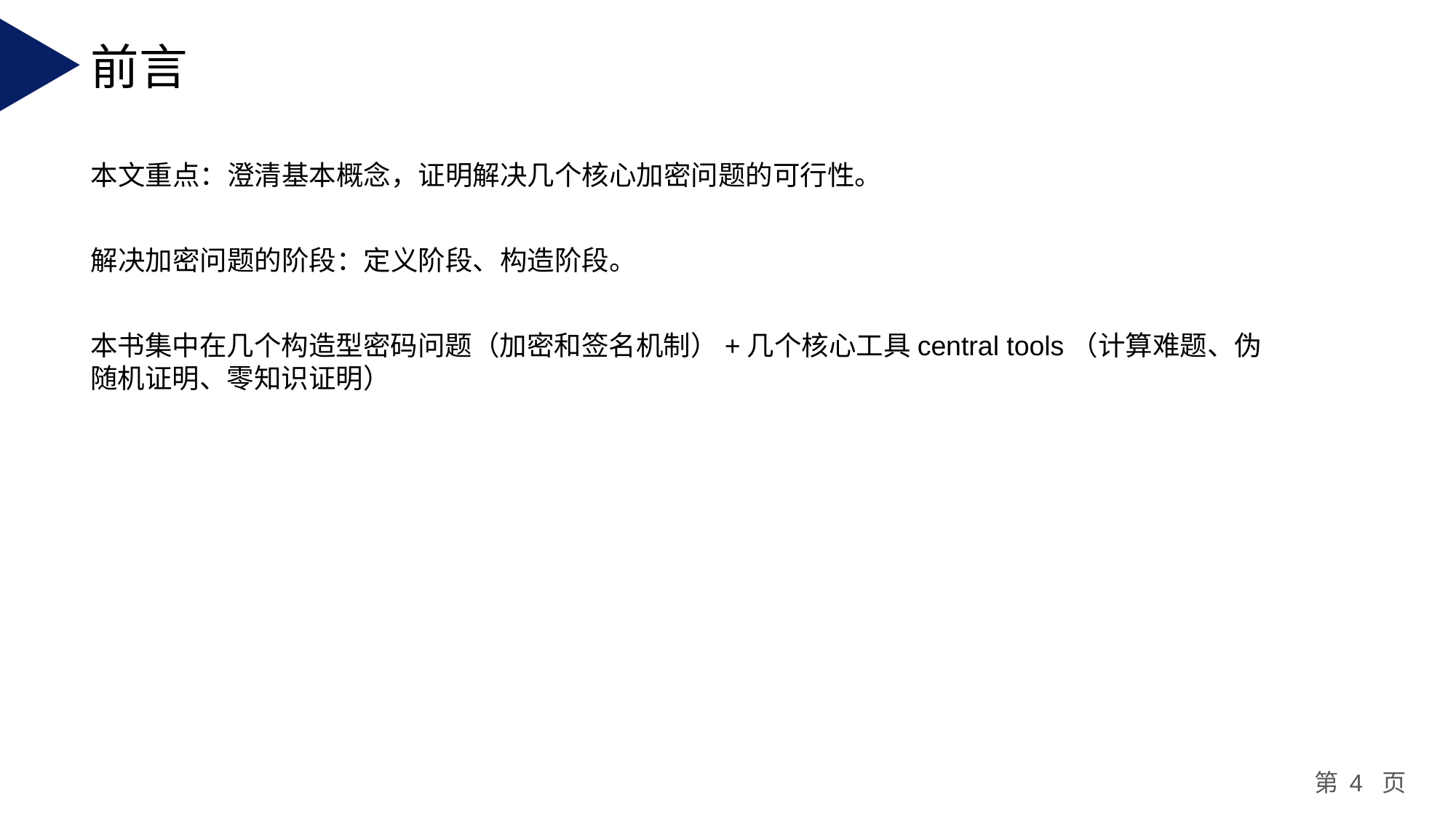

前言
本文重点：澄清基本概念，证明解决几个核心加密问题的可行性。
解决加密问题的阶段：定义阶段、构造阶段。
本书集中在几个构造型密码问题（加密和签名机制）+几个核心工具central tools（计算难题、伪随机证明、零知识证明）